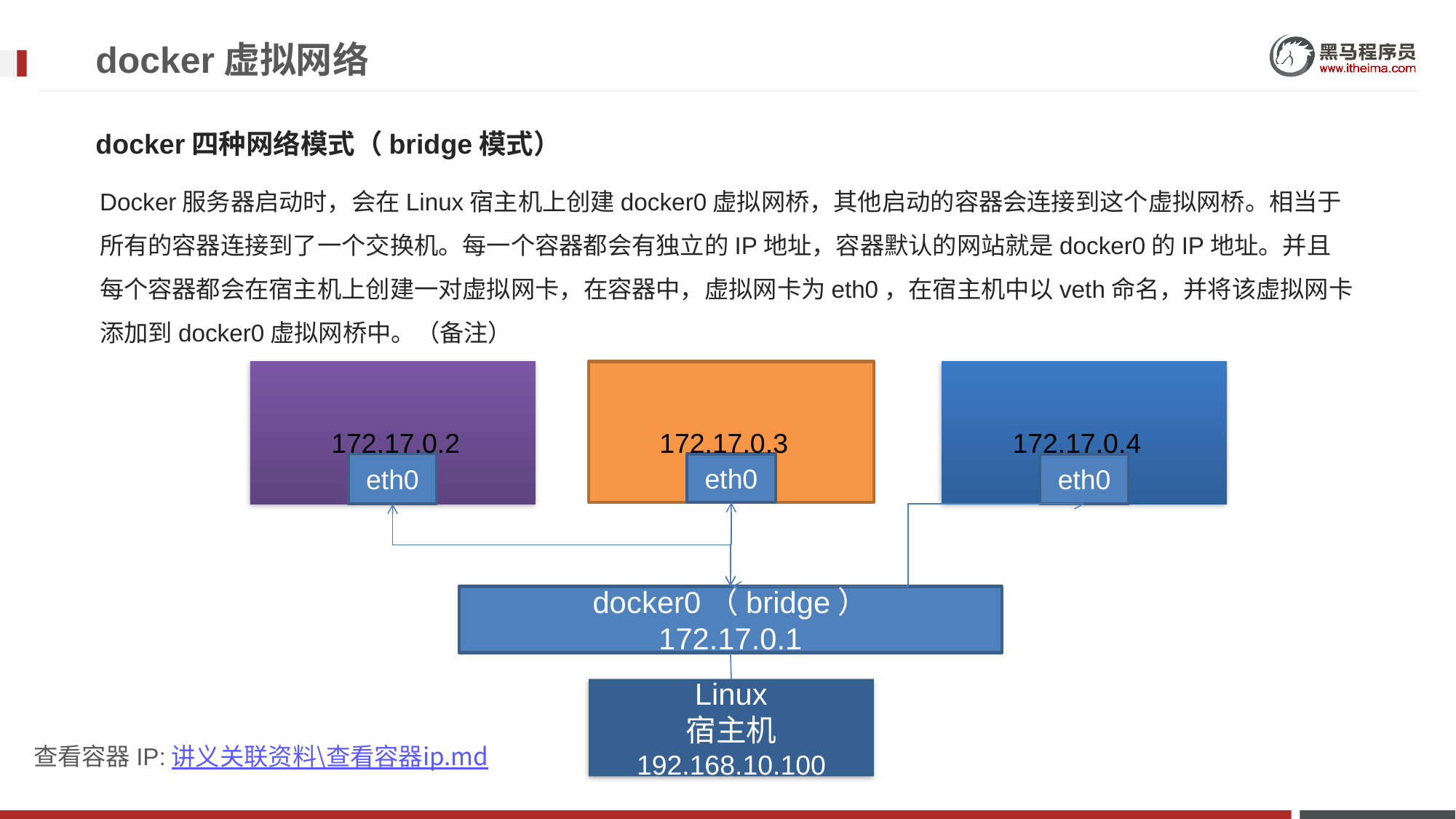

# docker虚拟网络
docker四种网络模式（bridge模式）
Docker服务器启动时，会在Linux宿主机上创建docker0虚拟网桥，其他启动的容器会连接到这个虚拟网桥。相当于所有的容器连接到了一个交换机。每一个容器都会有独立的IP地址，容器默认的网站就是docker0的IP地址。并且每个容器都会在宿主机上创建一对虚拟网卡，在容器中，虚拟网卡为eth0，在宿主机中以veth命名，并将该虚拟网卡添加到docker0虚拟网桥中。（备注）

172.17.0.2
172.17.0.3
172.17.0.4
eth0
eth0
eth0
docker0（bridge）
172.17.0.1
Linux
宿主机
192.168.10.100
查看容器IP:讲义关联资料\查看容器ip.md